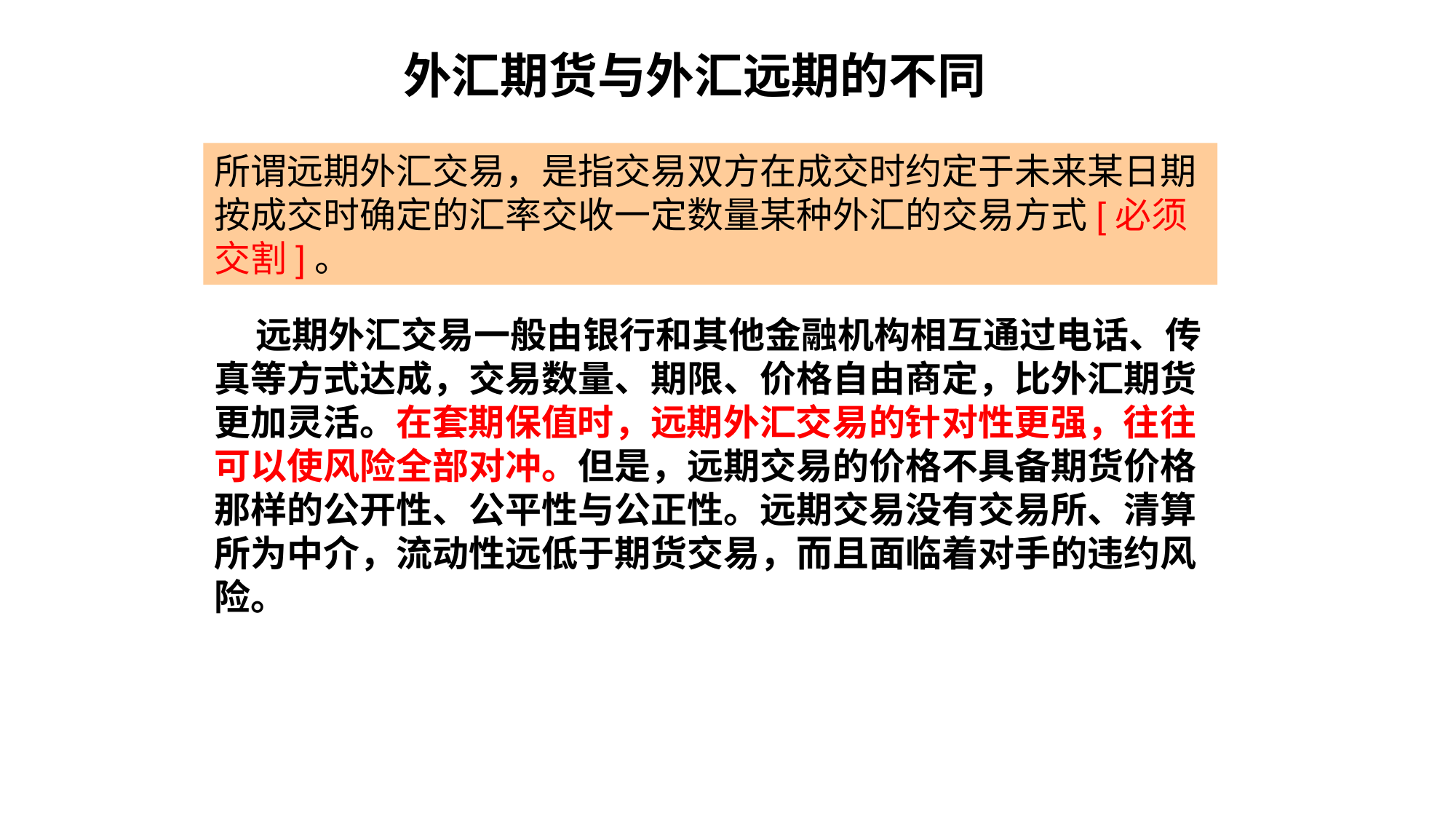

外汇期货与外汇远期的不同
65
所谓远期外汇交易，是指交易双方在成交时约定于未来某日期按成交时确定的汇率交收一定数量某种外汇的交易方式[必须交割]。
    远期外汇交易一般由银行和其他金融机构相互通过电话、传真等方式达成，交易数量、期限、价格自由商定，比外汇期货更加灵活。在套期保值时，远期外汇交易的针对性更强，往往可以使风险全部对冲。但是，远期交易的价格不具备期货价格那样的公开性、公平性与公正性。远期交易没有交易所、清算所为中介，流动性远低于期货交易，而且面临着对手的违约风险。